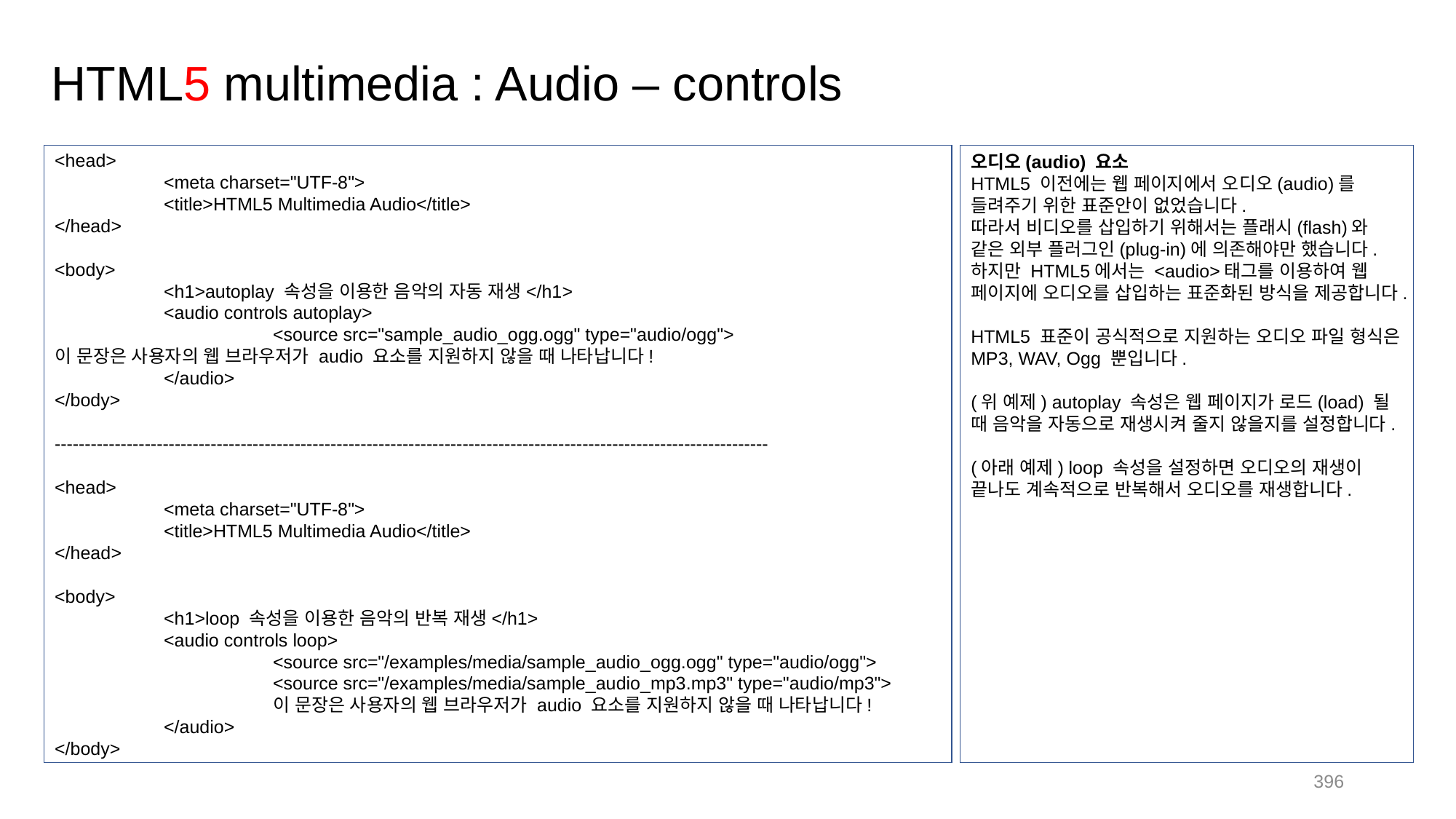

# HTML5 multimedia : Audio – controls
<head>
	<meta charset="UTF-8">
	<title>HTML5 Multimedia Audio</title>
</head>

<body>
	<h1>autoplay 속성을 이용한 음악의 자동 재생</h1>
	<audio controls autoplay>
		<source src="sample_audio_ogg.ogg" type="audio/ogg">		이 문장은 사용자의 웹 브라우저가 audio 요소를 지원하지 않을 때 나타납니다!
	</audio>
</body>

-----------------------------------------------------------------------------------------------------------------------

<head>
	<meta charset="UTF-8">
	<title>HTML5 Multimedia Audio</title>
</head>

<body>
	<h1>loop 속성을 이용한 음악의 반복 재생</h1>
	<audio controls loop>
		<source src="/examples/media/sample_audio_ogg.ogg" type="audio/ogg">
		<source src="/examples/media/sample_audio_mp3.mp3" type="audio/mp3">
		이 문장은 사용자의 웹 브라우저가 audio 요소를 지원하지 않을 때 나타납니다!
	</audio>
</body>
오디오(audio) 요소
HTML5 이전에는 웹 페이지에서 오디오(audio)를 들려주기 위한 표준안이 없었습니다.
따라서 비디오를 삽입하기 위해서는 플래시(flash)와 같은 외부 플러그인(plug-in)에 의존해야만 했습니다.
하지만 HTML5에서는 <audio>태그를 이용하여 웹 페이지에 오디오를 삽입하는 표준화된 방식을 제공합니다.

HTML5 표준이 공식적으로 지원하는 오디오 파일 형식은 MP3, WAV, Ogg 뿐입니다.

(위 예제) autoplay 속성은 웹 페이지가 로드(load) 될 때 음악을 자동으로 재생시켜 줄지 않을지를 설정합니다.

(아래 예제) loop 속성을 설정하면 오디오의 재생이 끝나도 계속적으로 반복해서 오디오를 재생합니다.
396